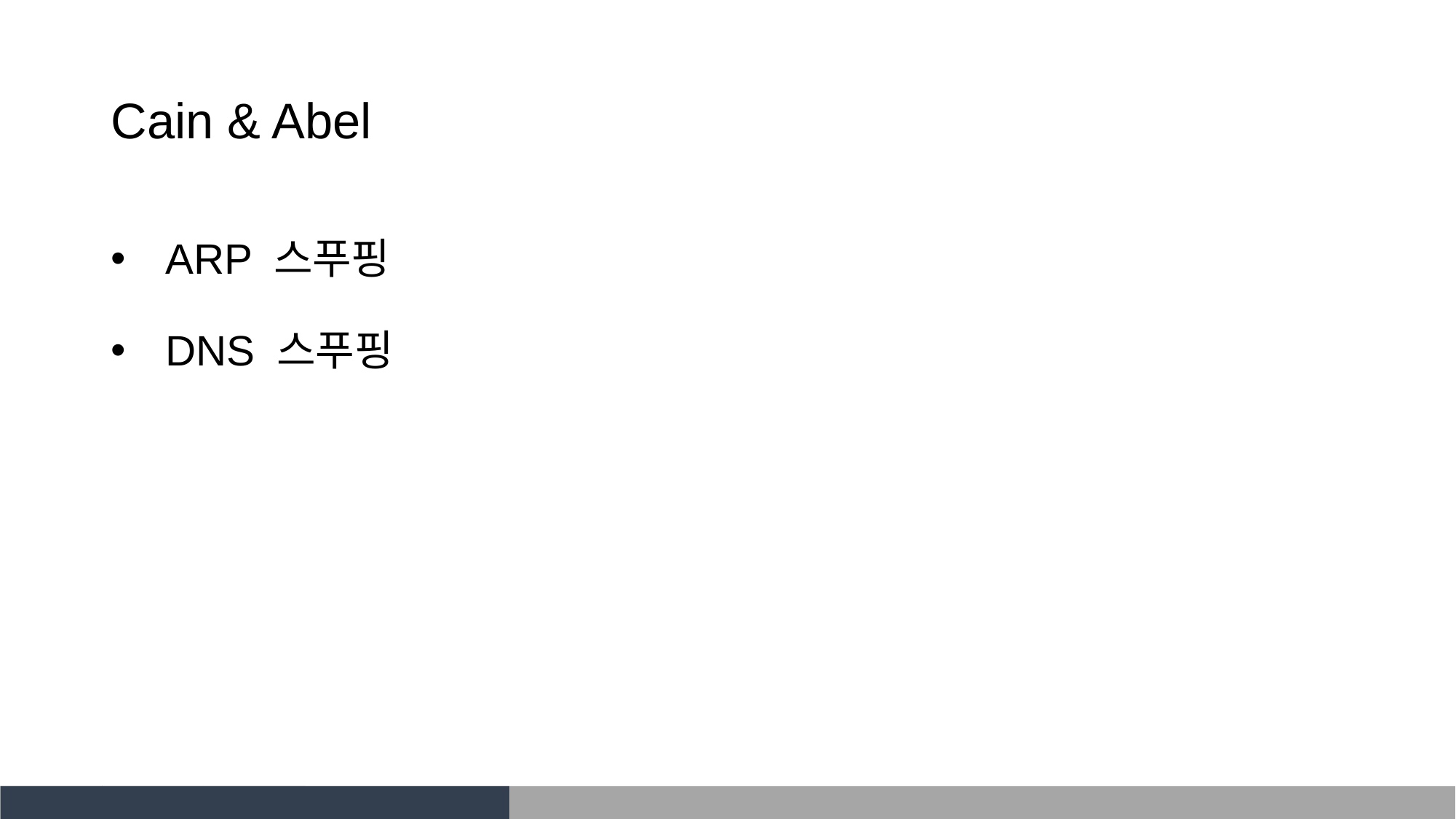

Cain & Abel
ARP 스푸핑

DNS 스푸핑